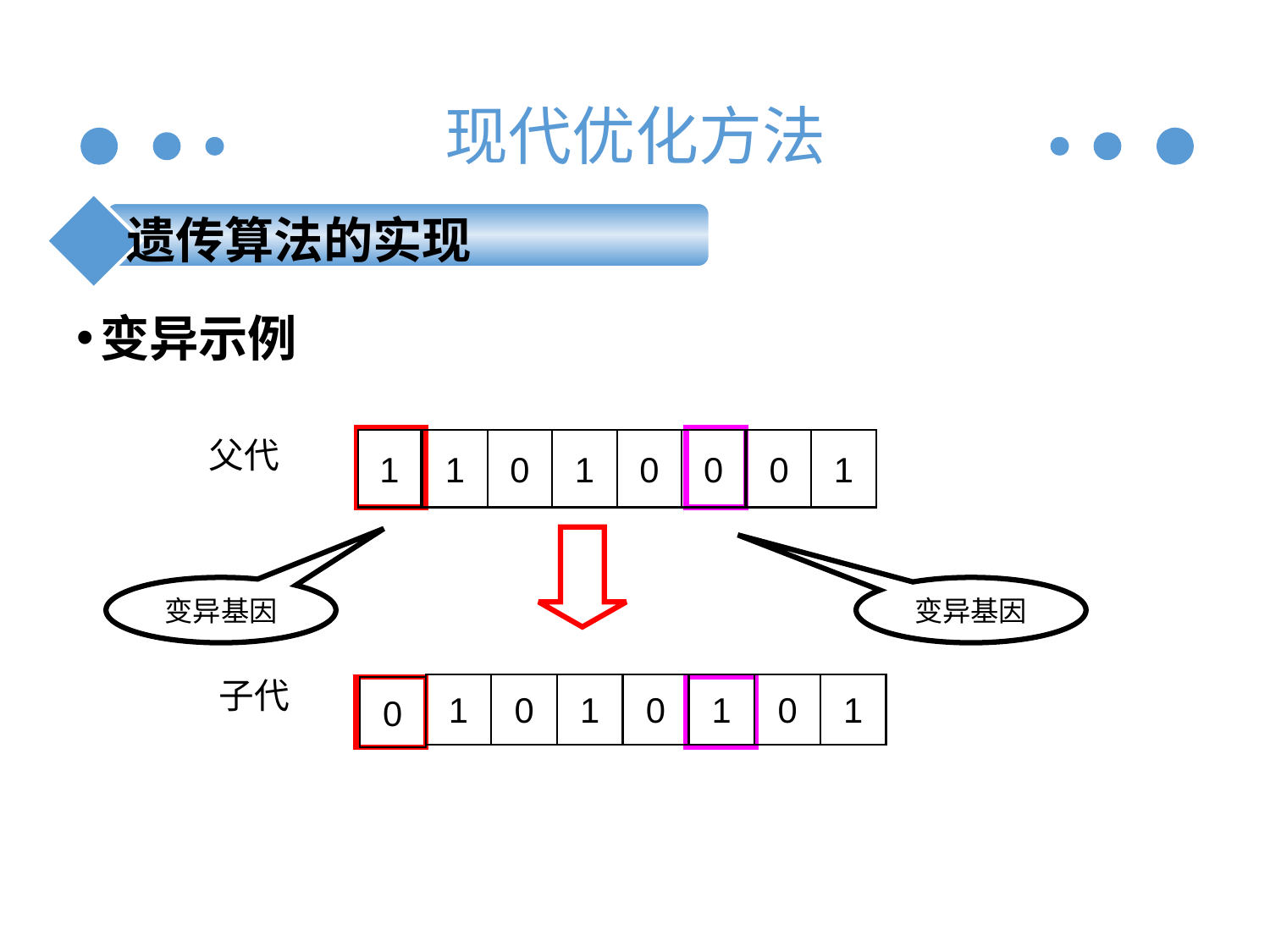

现代优化方法

遗传算法的实现

变异示例
父代
1
1
0
1
0
0
0
1

变异基因
变异基因
子代
1
0
1
0
1
0
1
0